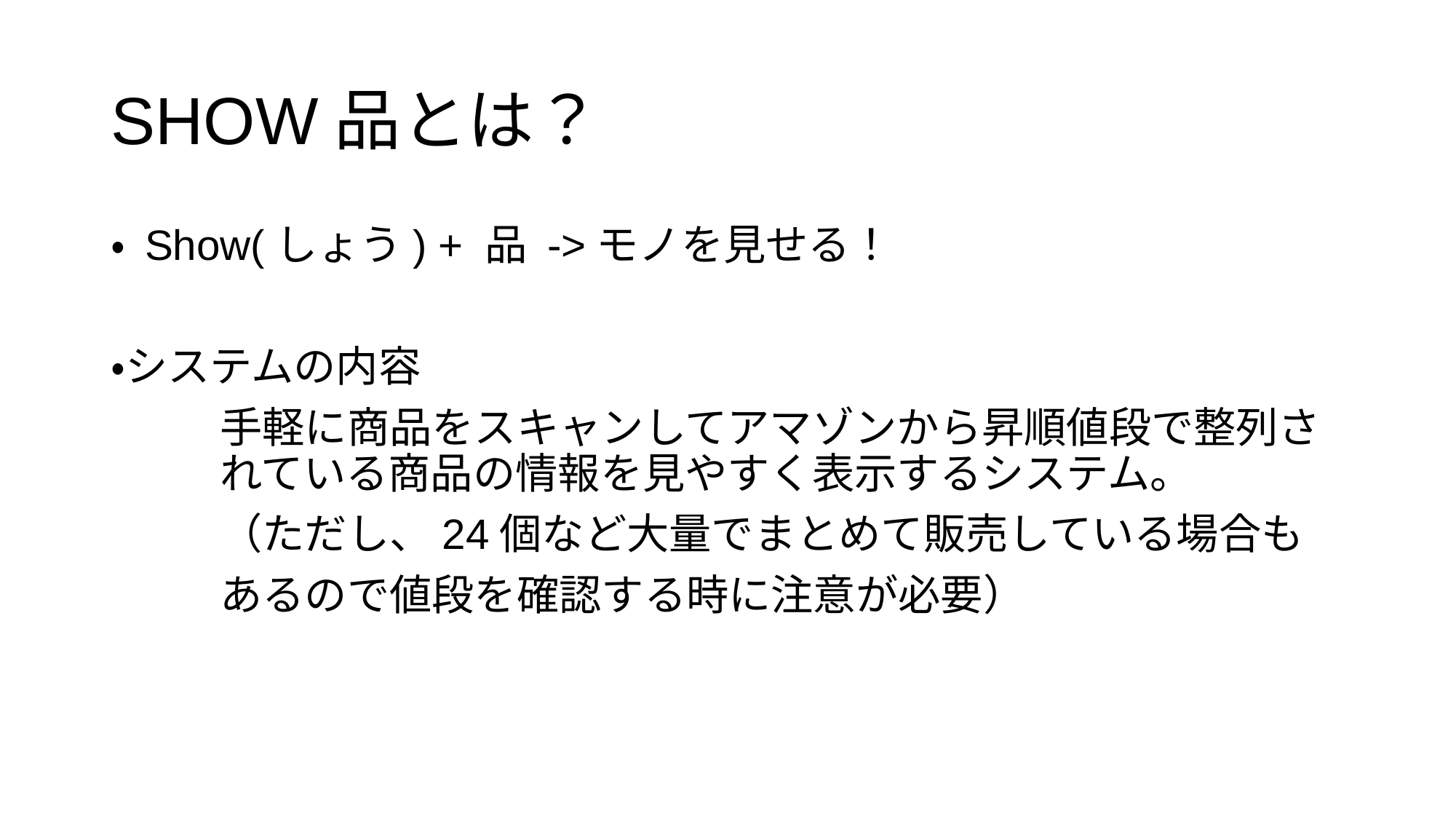

# SHOW品とは？
・ Show(しょう) + 品 ->モノを見せる！

・システムの内容
	手軽に商品をスキャンしてアマゾンから昇順値段で整列さ	れている商品の情報を見やすく表示するシステム。
	（ただし、24個など大量でまとめて販売している場合も
	あるので値段を確認する時に注意が必要）